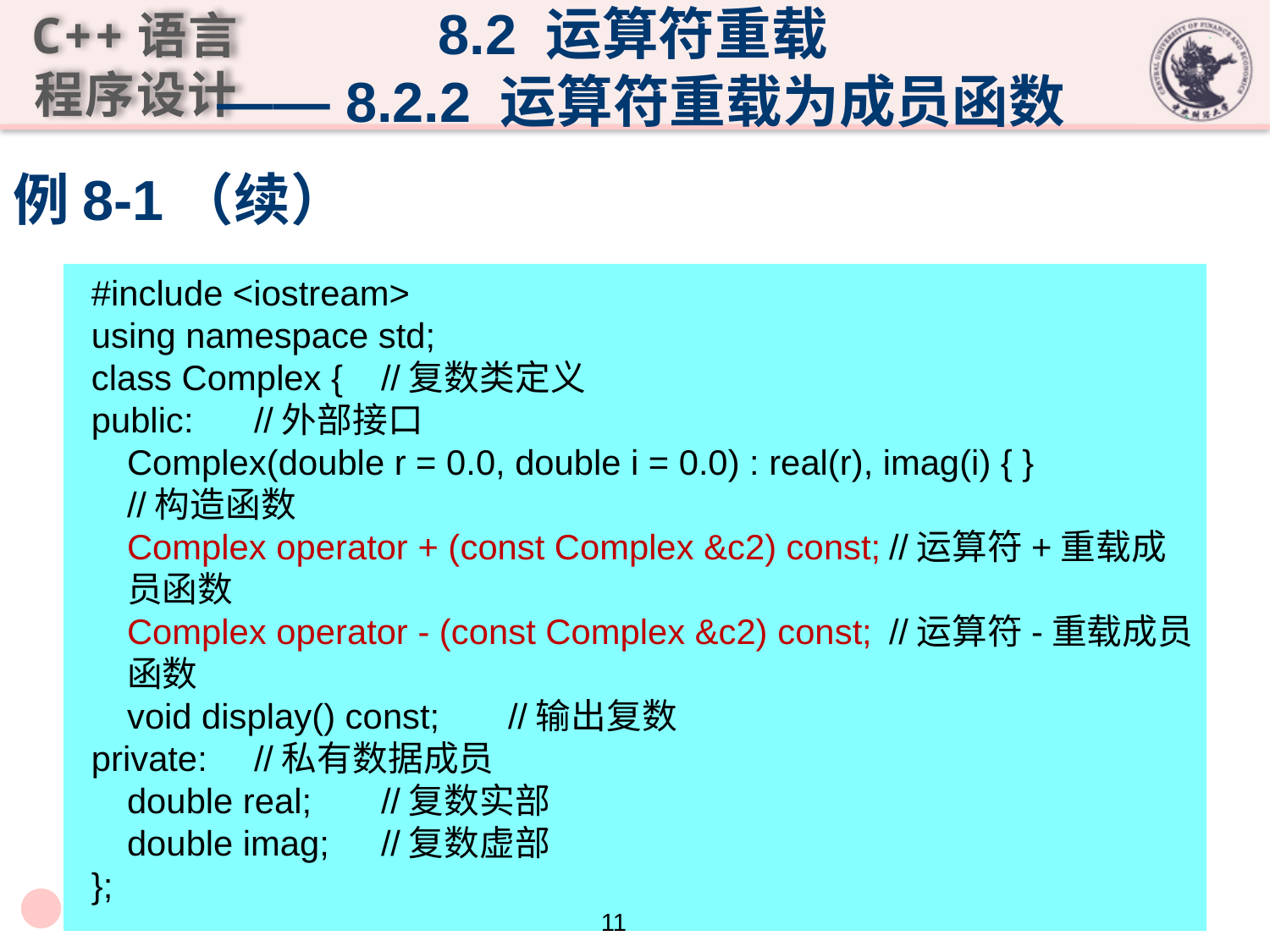

8.2 运算符重载
 —— 8.2.2 运算符重载为成员函数
# 例8-1（续）
#include <iostream>
using namespace std;
class Complex {	//复数类定义
public:	//外部接口
	Complex(double r = 0.0, double i = 0.0) : real(r), imag(i) { }	//构造函数
	Complex operator + (const Complex &c2) const;	//运算符+重载成员函数
	Complex operator - (const Complex &c2) const;	//运算符-重载成员函数
	void display() const;	//输出复数
private:	//私有数据成员
	double real;	//复数实部
	double imag;	//复数虚部
};
11